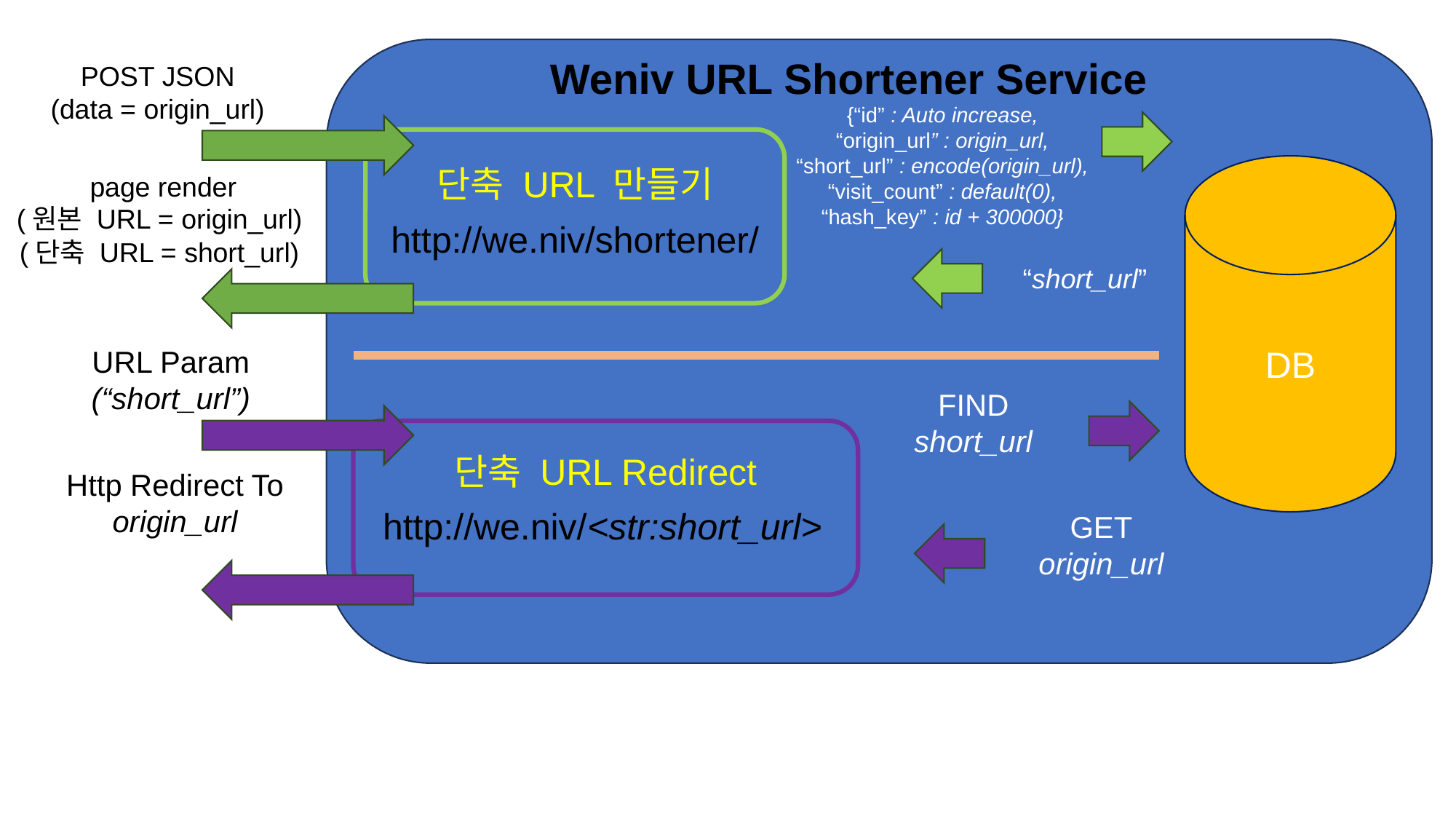

Weniv URL Shortener Service
POST JSON
(data = origin_url)
{“id” : Auto increase,
“origin_url” : origin_url,
“short_url” : encode(origin_url),
“visit_count” : default(0),
“hash_key” : id + 300000}

단축 URL 만들기
DB
 page render
(원본 URL = origin_url)
(단축 URL = short_url)
http://we.niv/shortener/

“short_url”

URL Param
(“short_url”)
FIND
short_url

단축 URL Redirect
 Http Redirect To
 origin_url
http://we.niv/<str:short_url>
GET
origin_url